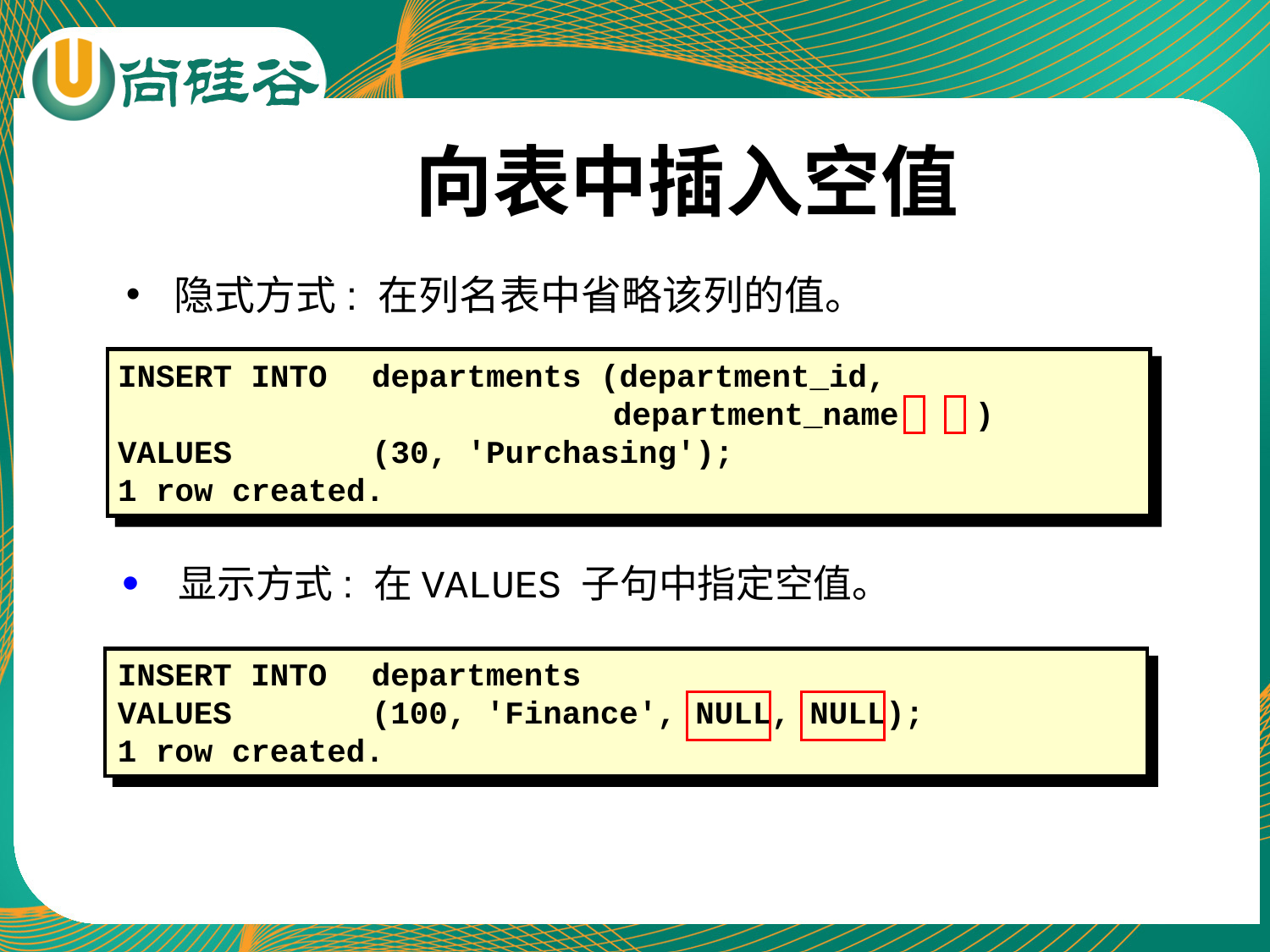

# 向表中插入空值
隐式方式: 在列名表中省略该列的值。

INSERT INTO	departments (department_id,
                          department_name    )
VALUES		(30, 'Purchasing');
1 row created.

显示方式: 在VALUES 子句中指定空值。
INSERT INTO	departments
VALUES		(100, 'Finance', NULL, NULL);
1 row created.